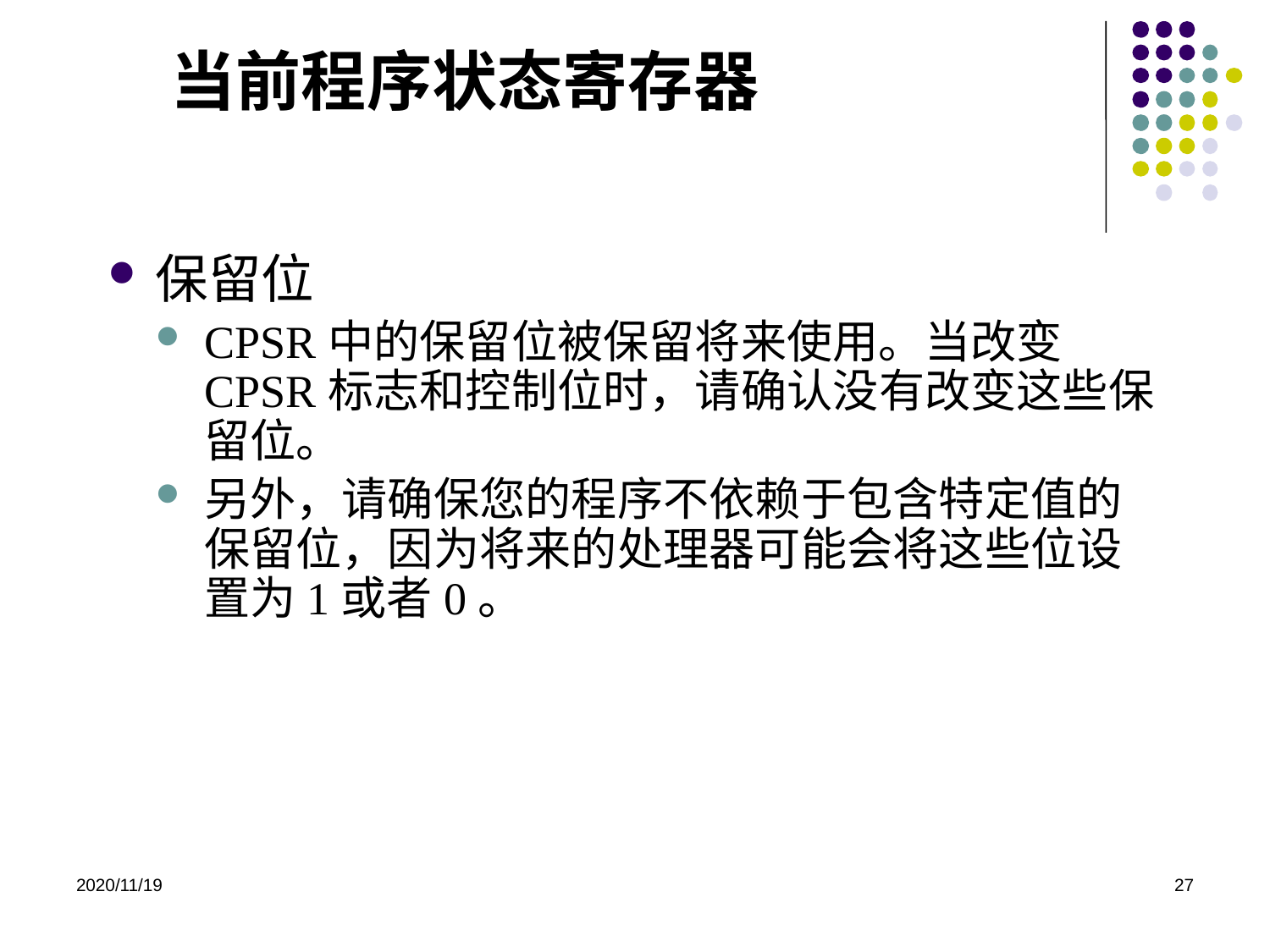

# 当前程序状态寄存器
保留位
CPSR中的保留位被保留将来使用。当改变CPSR标志和控制位时，请确认没有改变这些保留位。
另外，请确保您的程序不依赖于包含特定值的保留位，因为将来的处理器可能会将这些位设置为1或者0。
2020/11/19
27